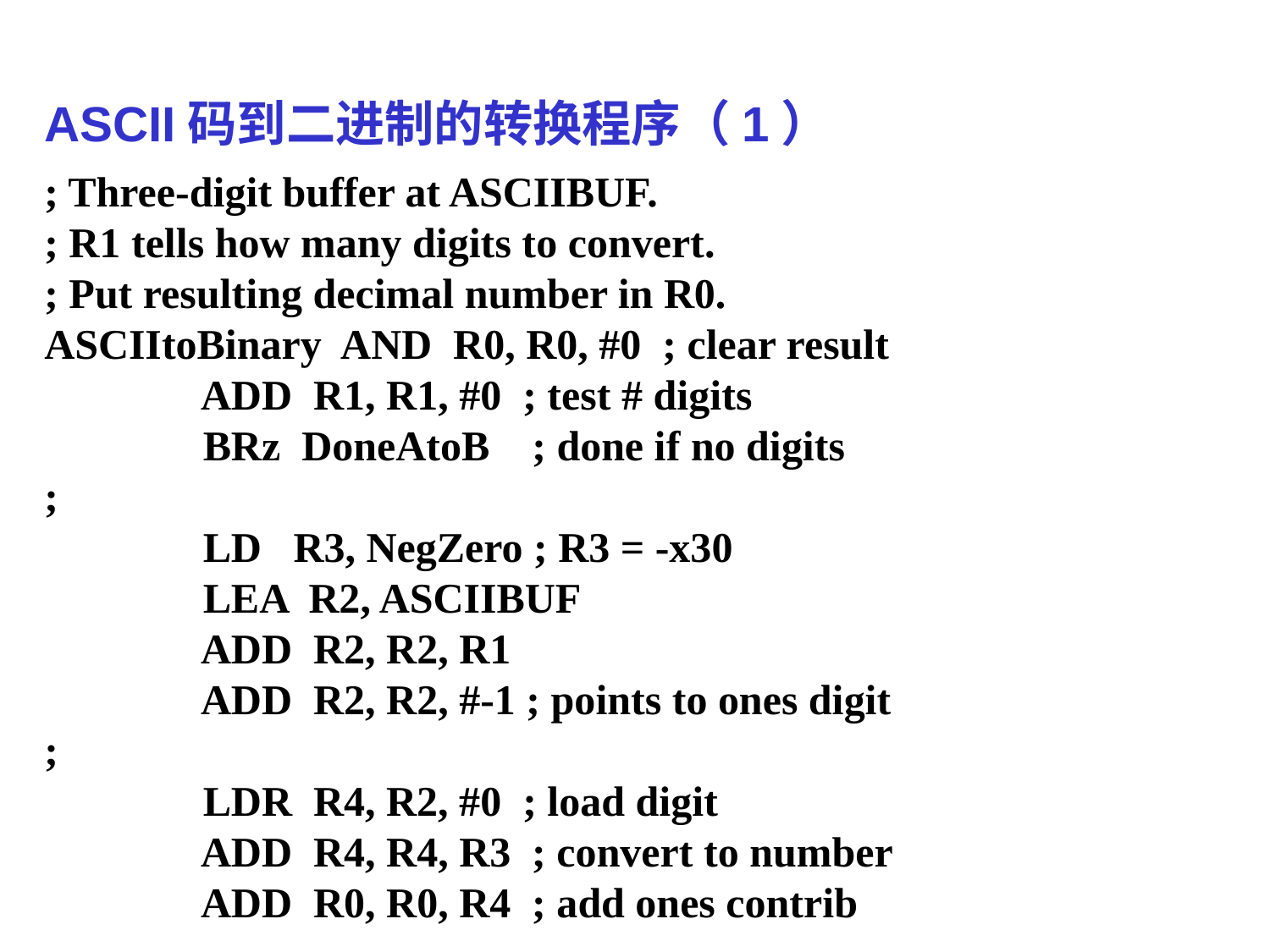

# ASCII码到二进制的转换程序（1）
; Three-digit buffer at ASCIIBUF.
; R1 tells how many digits to convert.
; Put resulting decimal number in R0.
ASCIItoBinary  AND  R0, R0, #0  ; clear result
               ADD  R1, R1, #0  ; test # digits
               BRz  DoneAtoB    ; done if no digits
;
               LD   R3, NegZero ; R3 = -x30
               LEA  R2, ASCIIBUF
               ADD  R2, R2, R1
               ADD  R2, R2, #-1 ; points to ones digit
;
               LDR  R4, R2, #0  ; load digit
               ADD  R4, R4, R3  ; convert to number
               ADD  R0, R0, R4  ; add ones contrib